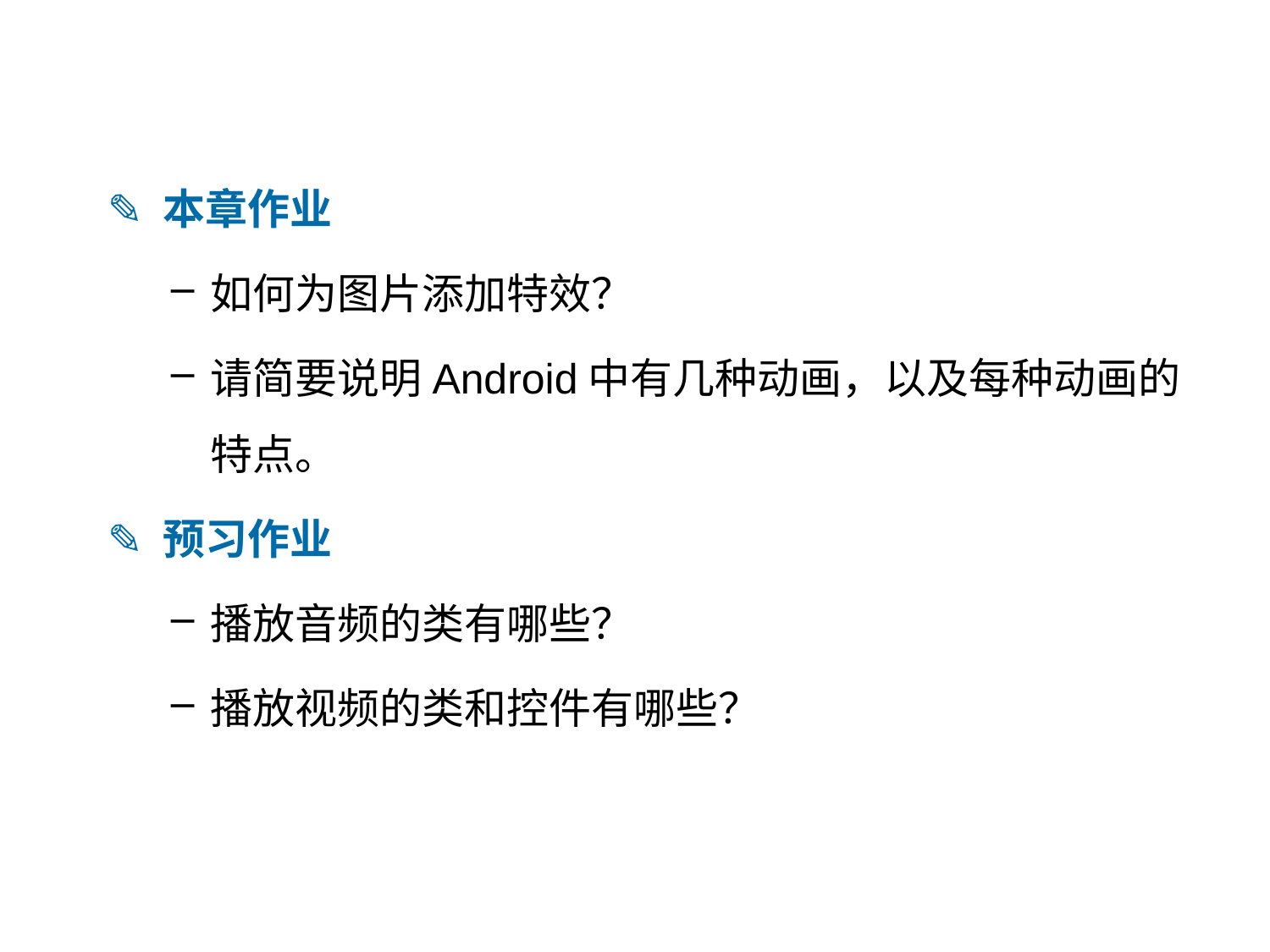

✎ 本章作业
如何为图片添加特效？
请简要说明Android中有几种动画，以及每种动画的特点。
✎ 预习作业
播放音频的类有哪些？
播放视频的类和控件有哪些？